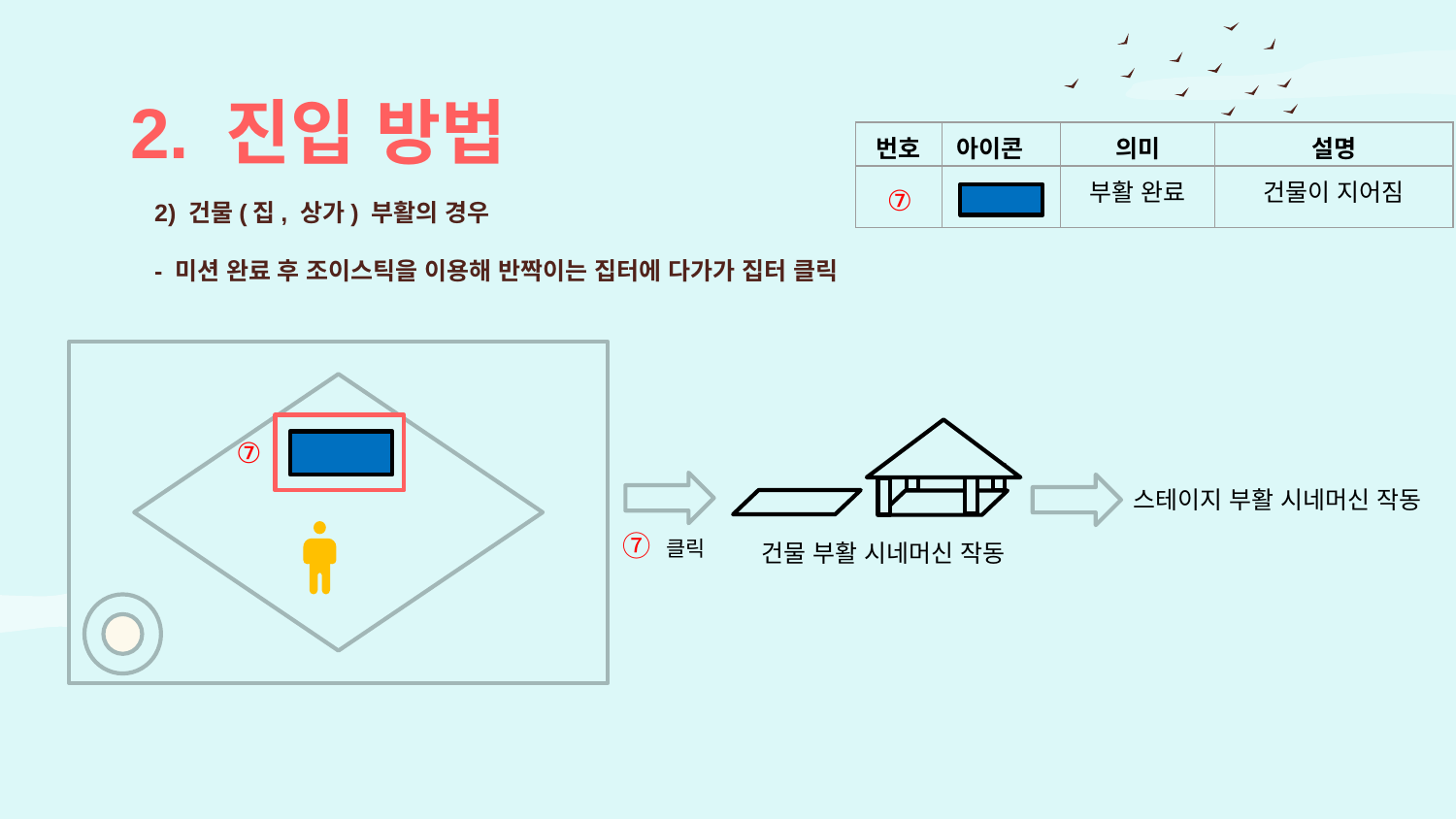

# 2. 진입 방법
| 번호 | 아이콘 | 의미 | 설명 |
| --- | --- | --- | --- |
|  |  | 부활 완료 | 건물이 지어짐 |
| --- | --- | --- | --- |
⑦
2) 건물(집, 상가) 부활의 경우

- 미션 완료 후 조이스틱을 이용해 반짝이는 집터에 다가가 집터 클릭

⑦

스테이지 부활 시네머신 작동

⑦ 클릭

건물 부활 시네머신 작동